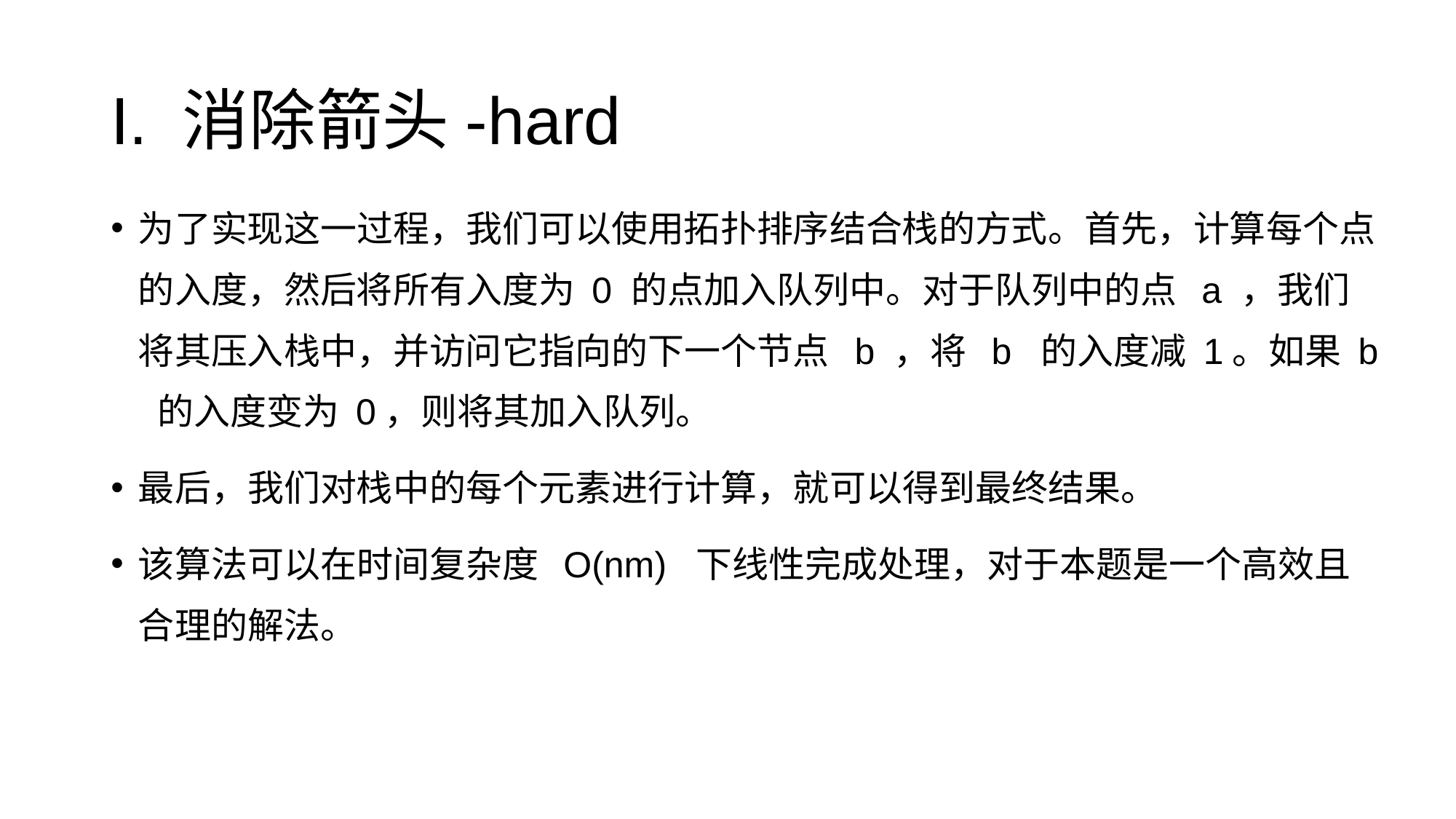

# I. 消除箭头-hard

为了实现这一过程，我们可以使用拓扑排序结合栈的方式。首先，计算每个点的入度，然后将所有入度为 0 的点加入队列中。对于队列中的点  a ，我们将其压入栈中，并访问它指向的下一个节点  b ，将  b  的入度减 1。如果 b  的入度变为 0，则将其加入队列。
最后，我们对栈中的每个元素进行计算，就可以得到最终结果。
该算法可以在时间复杂度  O(nm)  下线性完成处理，对于本题是一个高效且合理的解法。